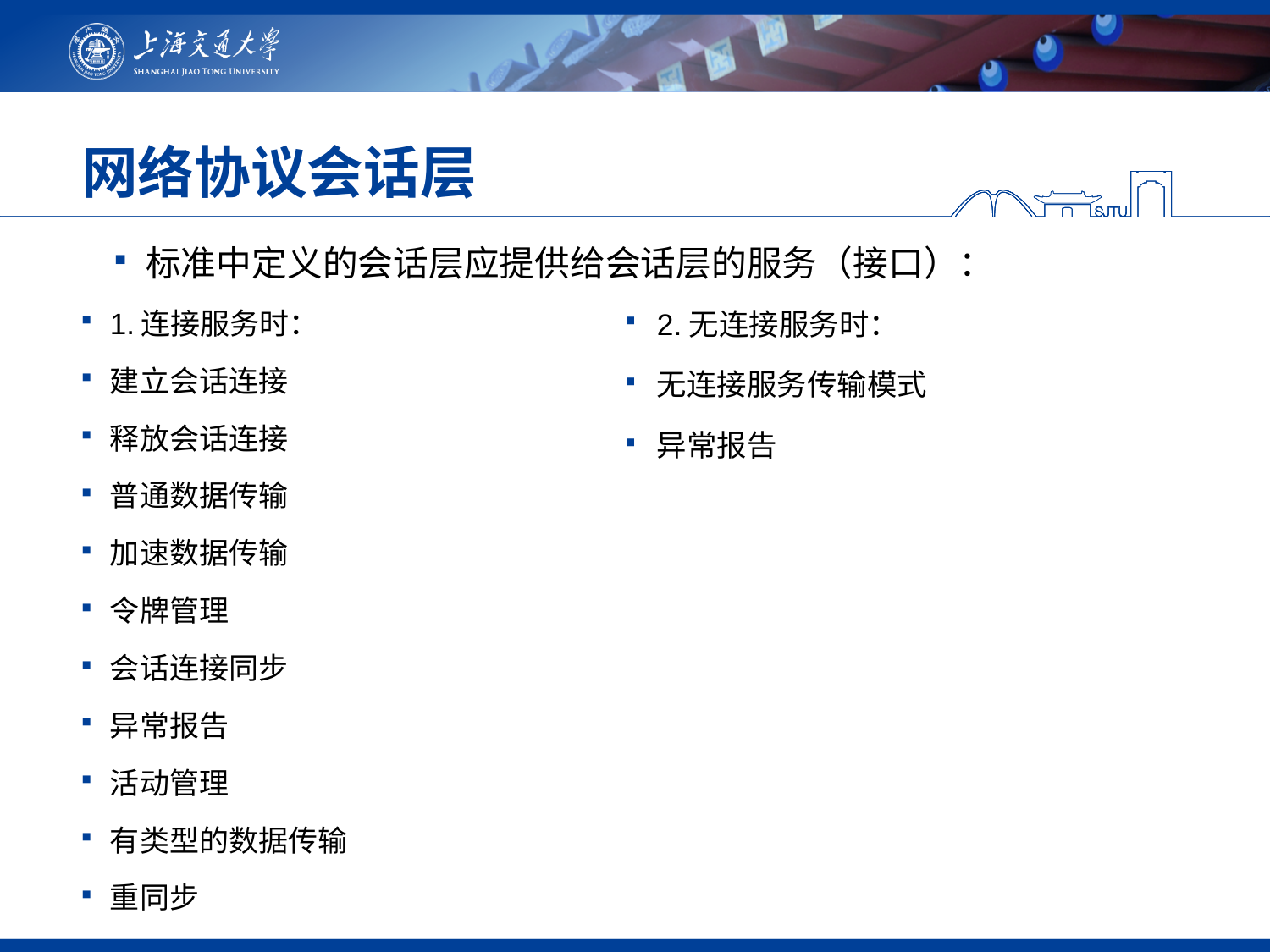

# 网络协议会话层
标准中定义的会话层应提供给会话层的服务（接口）：

1.连接服务时：
建立会话连接
释放会话连接
普通数据传输
加速数据传输
令牌管理
会话连接同步
异常报告
活动管理
有类型的数据传输
重同步

2.无连接服务时：
无连接服务传输模式
异常报告